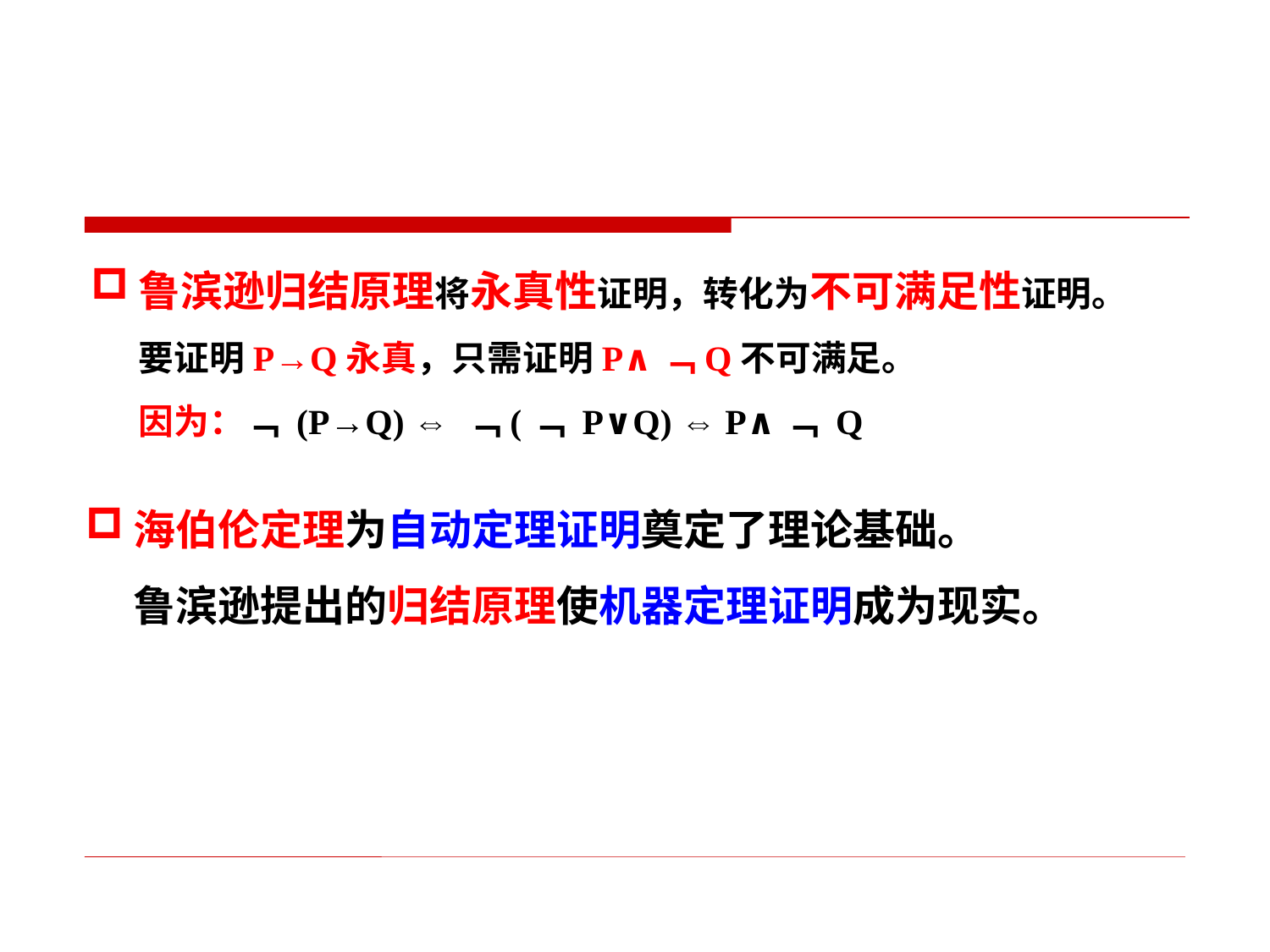

# 鲁滨逊归结原理将永真性证明，转化为不可满足性证明。 要证明P→Q永真，只需证明P∧﹁Q不可满足。 因为：﹁ (P→Q) ⇔ ﹁(﹁ P∨Q) ⇔ P∧﹁ Q
海伯伦定理为自动定理证明奠定了理论基础。
鲁滨逊提出的归结原理使机器定理证明成为现实。